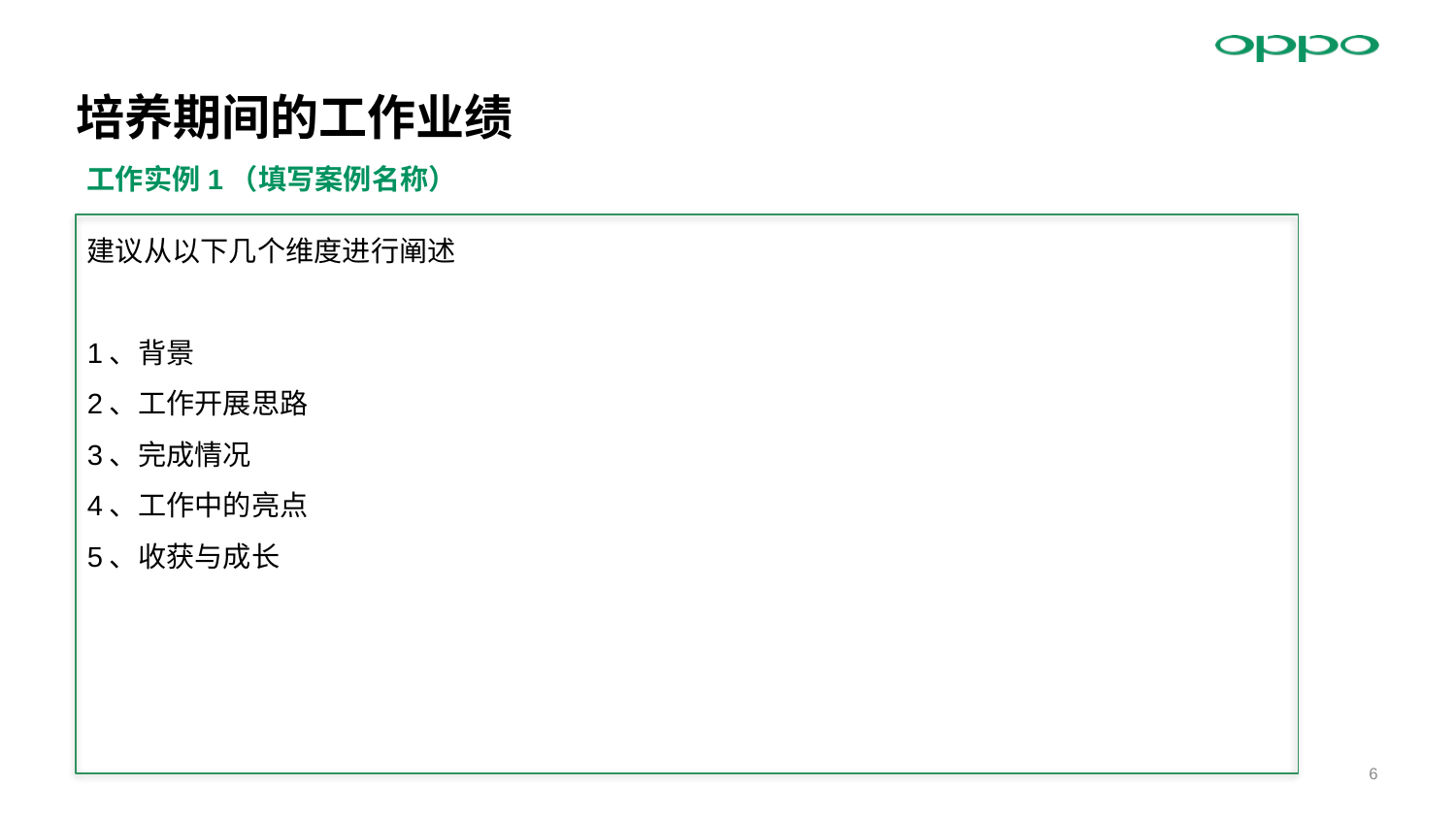

# 培养期间的工作业绩
工作实例1（填写案例名称）

建议从以下几个维度进行阐述

1、背景
2、工作开展思路
3、完成情况
4、工作中的亮点
5、收获与成长